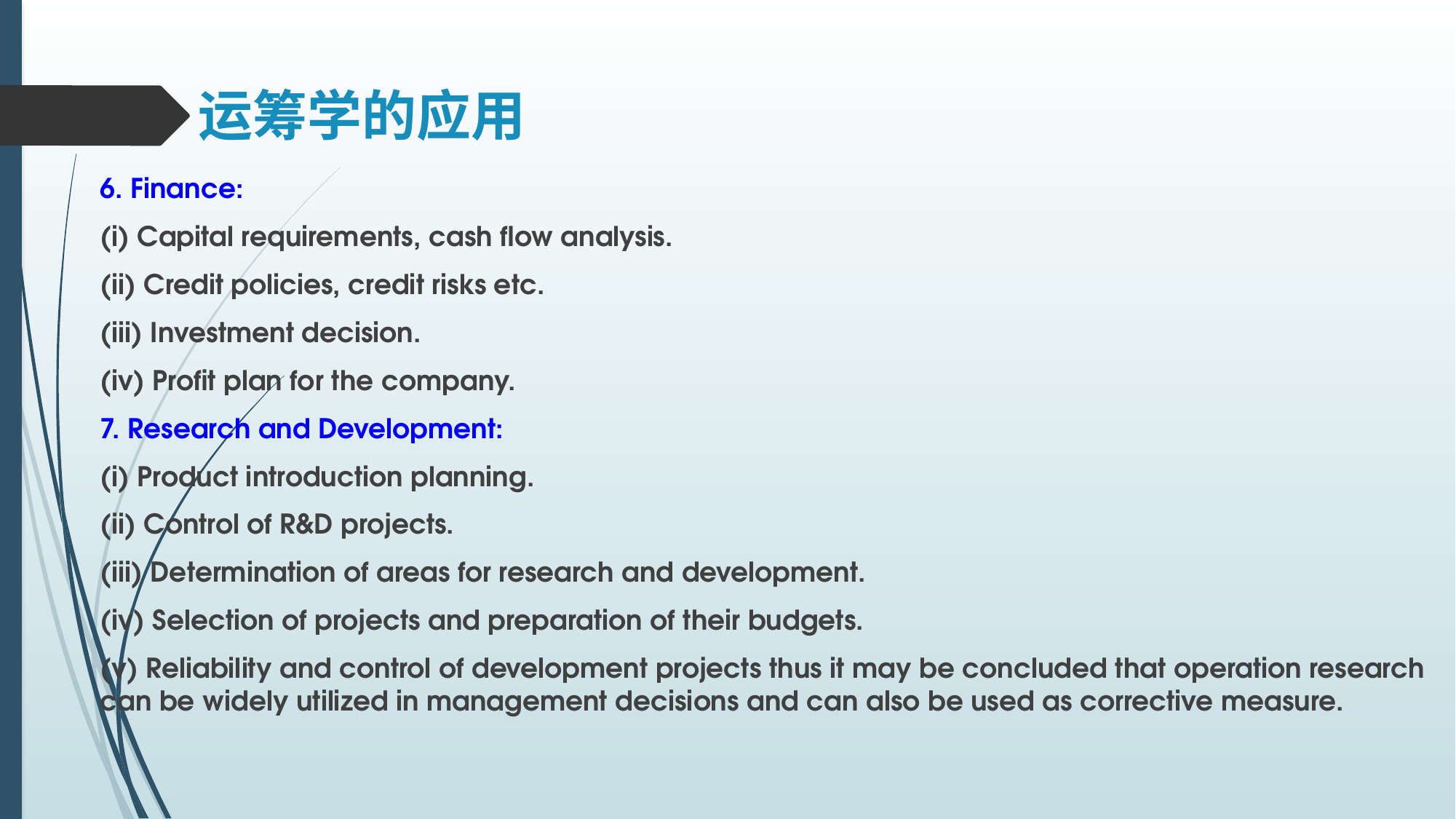

# 运筹学的应用
6. Finance:
(i) Capital requirements, cash flow analysis.
(ii) Credit policies, credit risks etc.
(iii) Investment decision.
(iv) Profit plan for the company.
7. Research and Development:
(i) Product introduction planning.
(ii) Control of R&D projects.
(iii) Determination of areas for research and development.
(iv) Selection of projects and preparation of their budgets.
(v) Reliability and control of development projects thus it may be concluded that operation research can be widely utilized in management decisions and can also be used as corrective measure.